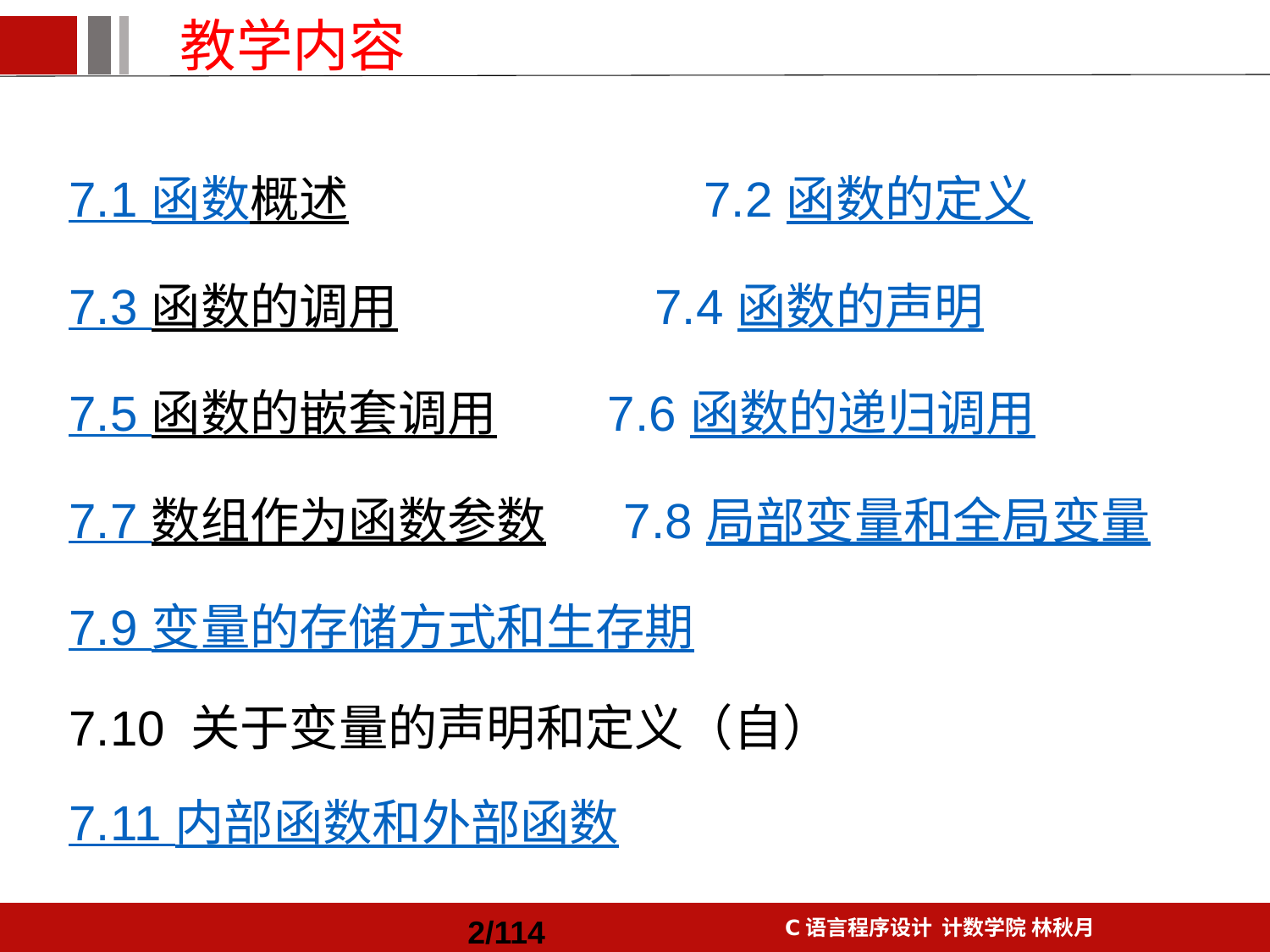

教学内容
7.1 函数概述     	      		7.2 函数的定义
7.3 函数的调用		      7.4 函数的声明
7.5 函数的嵌套调用         7.6 函数的递归调用
7.7 数组作为函数参数      7.8 局部变量和全局变量
7.9 变量的存储方式和生存期
7.10 关于变量的声明和定义（自）
7.11 内部函数和外部函数